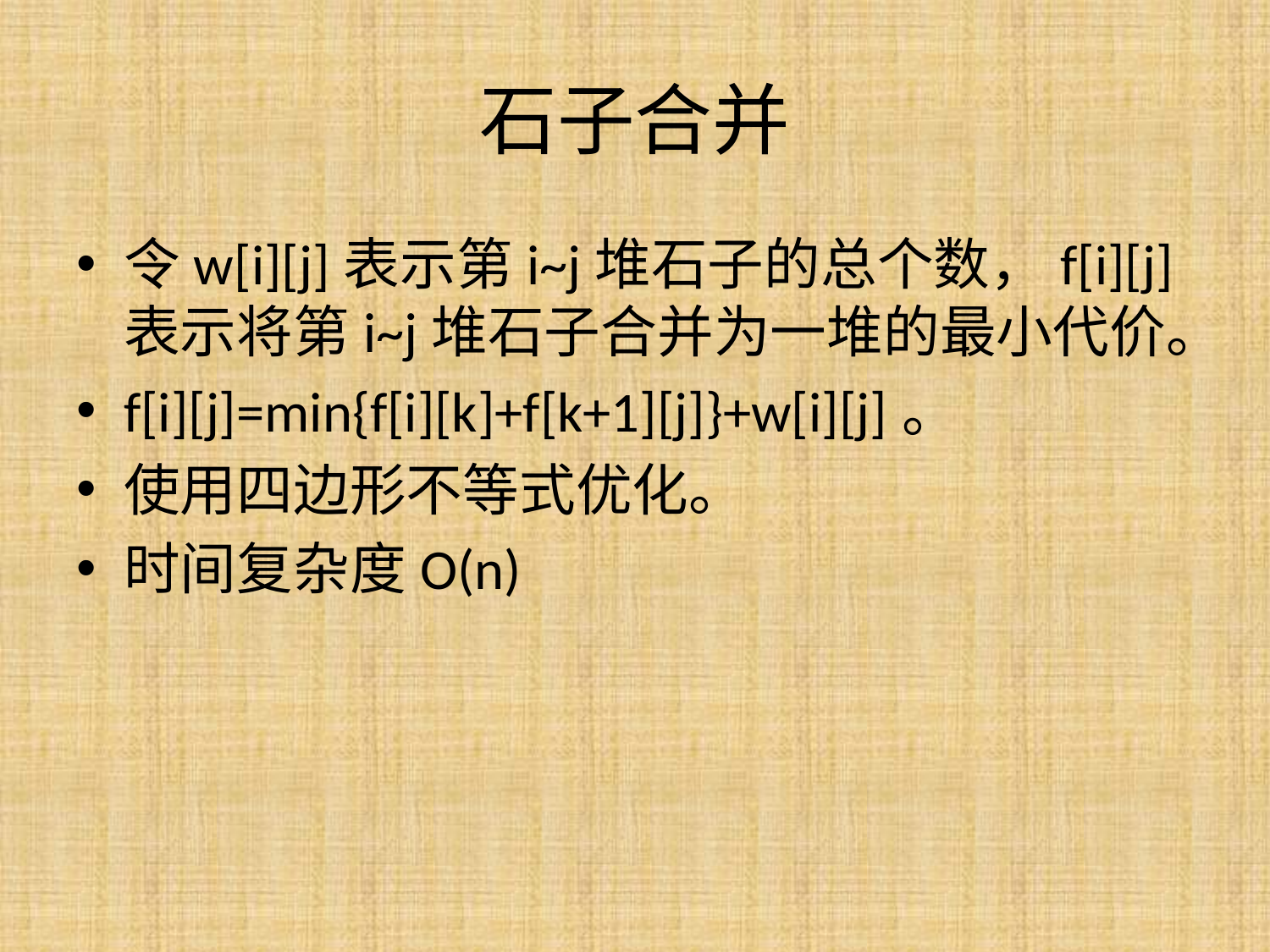

# 石子合并
令w[i][j]表示第i~j堆石子的总个数，f[i][j]表示将第i~j堆石子合并为一堆的最小代价。
f[i][j]=min{f[i][k]+f[k+1][j]}+w[i][j]。
使用四边形不等式优化。
时间复杂度O(n)